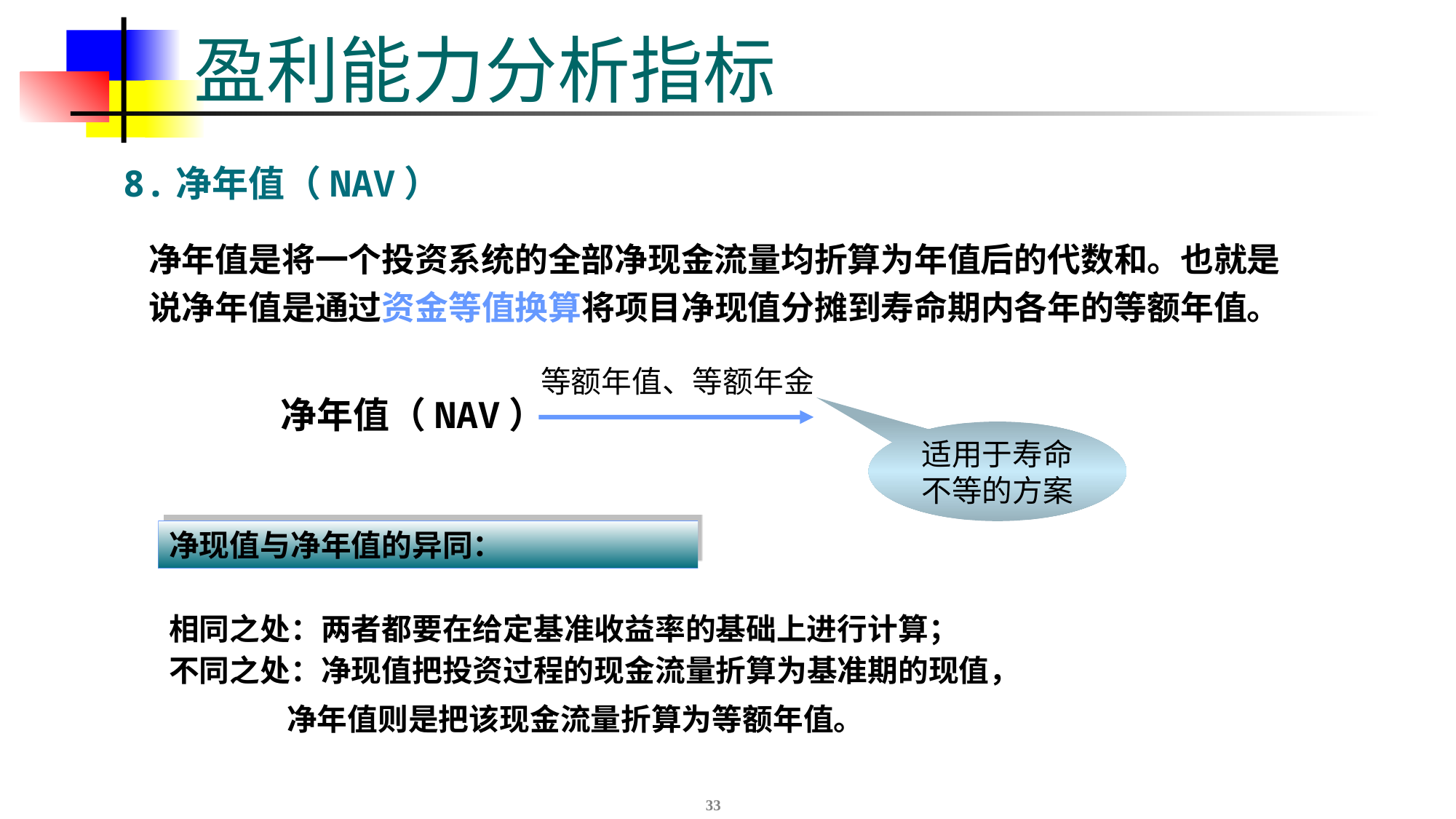

# 盈利能力分析指标
8.净年值（NAV）
净年值是将一个投资系统的全部净现金流量均折算为年值后的代数和。也就是说净年值是通过资金等值换算将项目净现值分摊到寿命期内各年的等额年值。
等额年值、等额年金

净年值（NAV）
适用于寿命不等的方案
净现值与净年值的异同：
相同之处：两者都要在给定基准收益率的基础上进行计算；
不同之处：净现值把投资过程的现金流量折算为基准期的现值，
                净年值则是把该现金流量折算为等额年值。
33